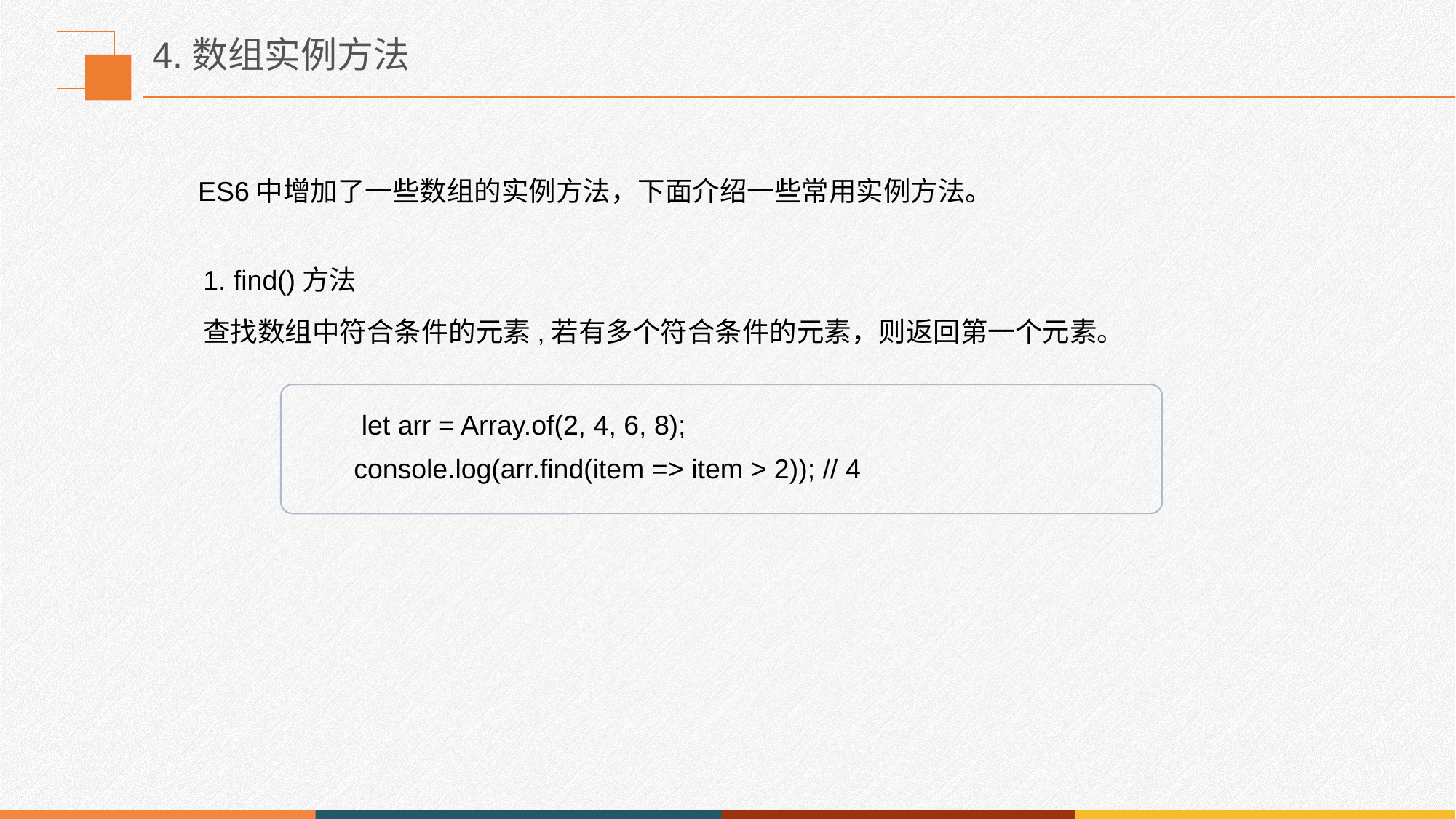

# 4.数组实例方法
ES6中增加了一些数组的实例方法，下面介绍一些常用实例方法。
1. find()方法
查找数组中符合条件的元素,若有多个符合条件的元素，则返回第一个元素。

 let arr = Array.of(2, 4, 6, 8);
console.log(arr.find(item => item > 2)); // 4